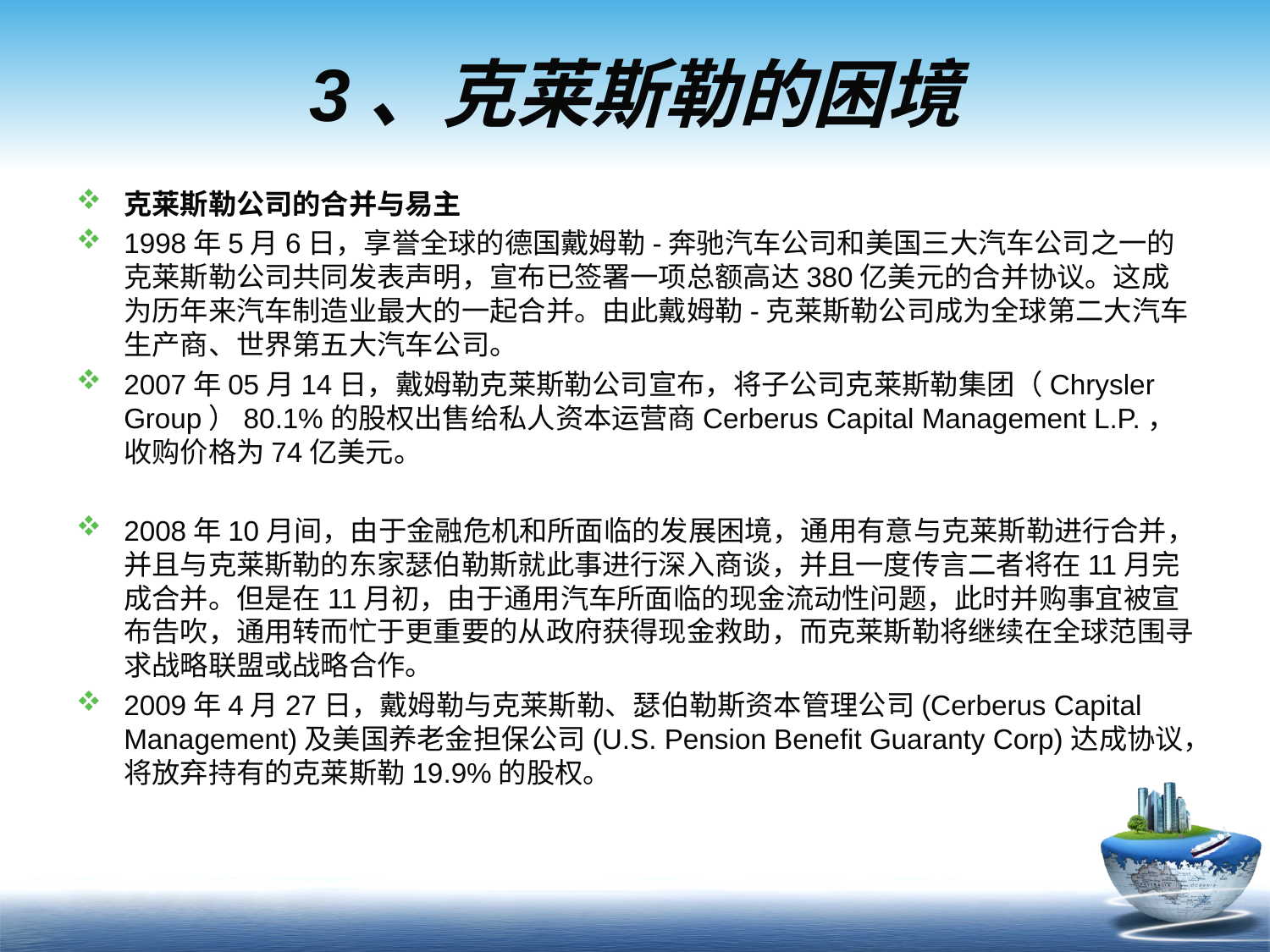

# 3、克莱斯勒的困境
克莱斯勒公司的合并与易主
1998年5月6日，享誉全球的德国戴姆勒-奔驰汽车公司和美国三大汽车公司之一的克莱斯勒公司共同发表声明，宣布已签署一项总额高达380亿美元的合并协议。这成为历年来汽车制造业最大的一起合并。由此戴姆勒-克莱斯勒公司成为全球第二大汽车生产商、世界第五大汽车公司。
2007年05月14日，戴姆勒克莱斯勒公司宣布，将子公司克莱斯勒集团（Chrysler Group）80.1%的股权出售给私人资本运营商Cerberus Capital Management L.P.，收购价格为74亿美元。

2008年10月间，由于金融危机和所面临的发展困境，通用有意与克莱斯勒进行合并，并且与克莱斯勒的东家瑟伯勒斯就此事进行深入商谈，并且一度传言二者将在11月完成合并。但是在11月初，由于通用汽车所面临的现金流动性问题，此时并购事宜被宣布告吹，通用转而忙于更重要的从政府获得现金救助，而克莱斯勒将继续在全球范围寻求战略联盟或战略合作。
2009年4月27日，戴姆勒与克莱斯勒、瑟伯勒斯资本管理公司(Cerberus Capital Management)及美国养老金担保公司(U.S. Pension Benefit Guaranty Corp)达成协议，将放弃持有的克莱斯勒19.9%的股权。